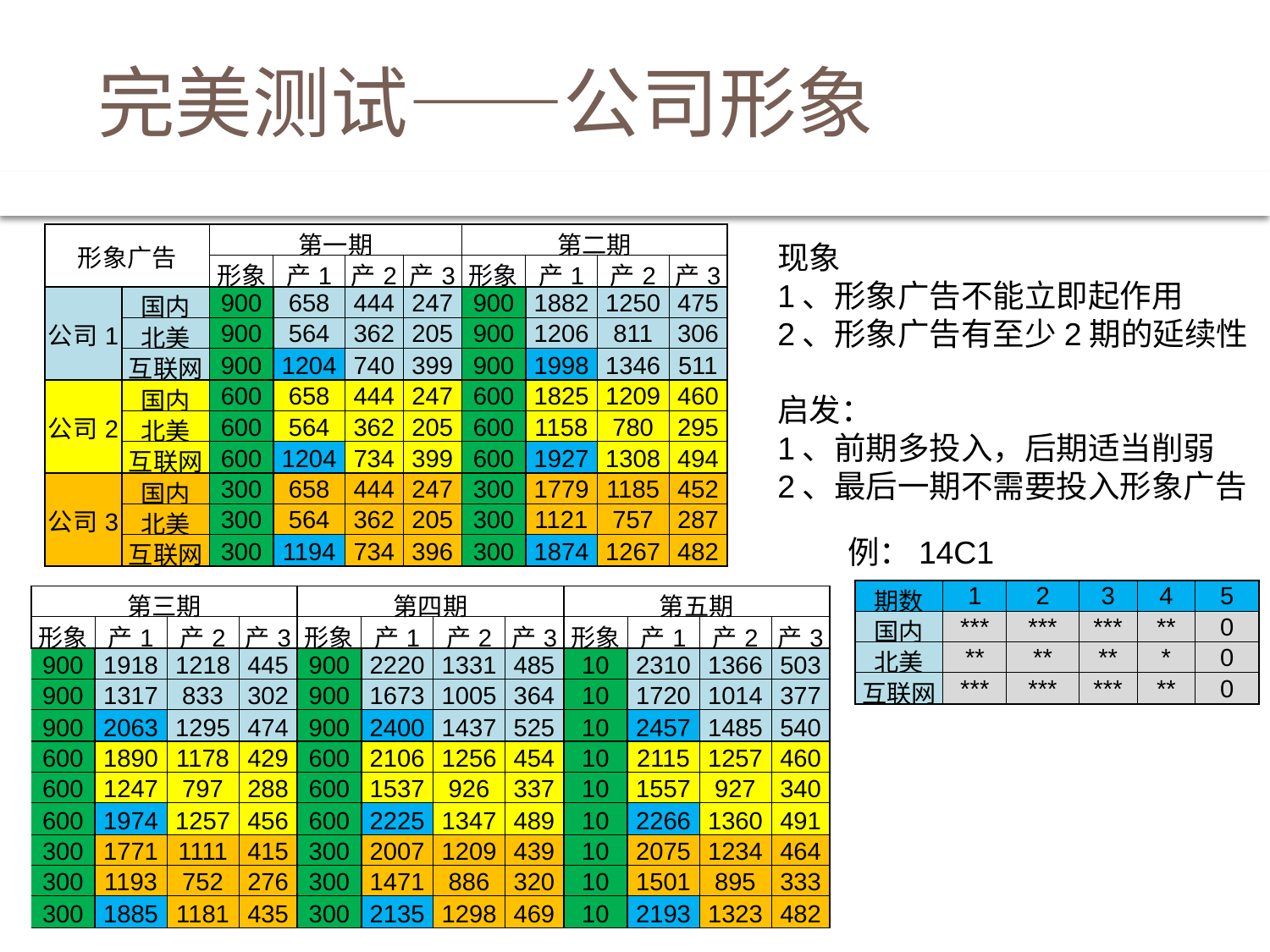

# 完美测试——公司形象
| 形象广告 |  | 第一期 |  |  |  | 第二期 |  |  |  |
| --- | --- | --- | --- | --- | --- | --- | --- | --- | --- |
|  |  | 形象 | 产1 | 产2 | 产3 | 形象 | 产1 | 产2 | 产3 |
| 公司1 | 国内 | 900 | 658 | 444 | 247 | 900 | 1882 | 1250 | 475 |
|  | 北美 | 900 | 564 | 362 | 205 | 900 | 1206 | 811 | 306 |
|  | 互联网 | 900 | 1204 | 740 | 399 | 900 | 1998 | 1346 | 511 |
| 公司2 | 国内 | 600 | 658 | 444 | 247 | 600 | 1825 | 1209 | 460 |
|  | 北美 | 600 | 564 | 362 | 205 | 600 | 1158 | 780 | 295 |
|  | 互联网 | 600 | 1204 | 734 | 399 | 600 | 1927 | 1308 | 494 |
| 公司3 | 国内 | 300 | 658 | 444 | 247 | 300 | 1779 | 1185 | 452 |
|  | 北美 | 300 | 564 | 362 | 205 | 300 | 1121 | 757 | 287 |
|  | 互联网 | 300 | 1194 | 734 | 396 | 300 | 1874 | 1267 | 482 |
现象
1、形象广告不能立即起作用
2、形象广告有至少2期的延续性

启发：
1、前期多投入，后期适当削弱
2、最后一期不需要投入形象广告

例：14C1
| 期数 | 1 | 2 | 3 | 4 | 5 |
| --- | --- | --- | --- | --- | --- |
| 国内 | \*\*\* | \*\*\* | \*\*\* | \*\* | 0 |
| 北美 | \*\* | \*\* | \*\* | \* | 0 |
| 互联网 | \*\*\* | \*\*\* | \*\*\* | \*\* | 0 |
| 第三期 |  |  |  | 第四期 |  |  |  | 第五期 |  |  |  |
| --- | --- | --- | --- | --- | --- | --- | --- | --- | --- | --- | --- |
| 形象 | 产1 | 产2 | 产3 | 形象 | 产1 | 产2 | 产3 | 形象 | 产1 | 产2 | 产3 |
| 900 | 1918 | 1218 | 445 | 900 | 2220 | 1331 | 485 | 10 | 2310 | 1366 | 503 |
| 900 | 1317 | 833 | 302 | 900 | 1673 | 1005 | 364 | 10 | 1720 | 1014 | 377 |
| 900 | 2063 | 1295 | 474 | 900 | 2400 | 1437 | 525 | 10 | 2457 | 1485 | 540 |
| 600 | 1890 | 1178 | 429 | 600 | 2106 | 1256 | 454 | 10 | 2115 | 1257 | 460 |
| 600 | 1247 | 797 | 288 | 600 | 1537 | 926 | 337 | 10 | 1557 | 927 | 340 |
| 600 | 1974 | 1257 | 456 | 600 | 2225 | 1347 | 489 | 10 | 2266 | 1360 | 491 |
| 300 | 1771 | 1111 | 415 | 300 | 2007 | 1209 | 439 | 10 | 2075 | 1234 | 464 |
| 300 | 1193 | 752 | 276 | 300 | 1471 | 886 | 320 | 10 | 1501 | 895 | 333 |
| 300 | 1885 | 1181 | 435 | 300 | 2135 | 1298 | 469 | 10 | 2193 | 1323 | 482 |